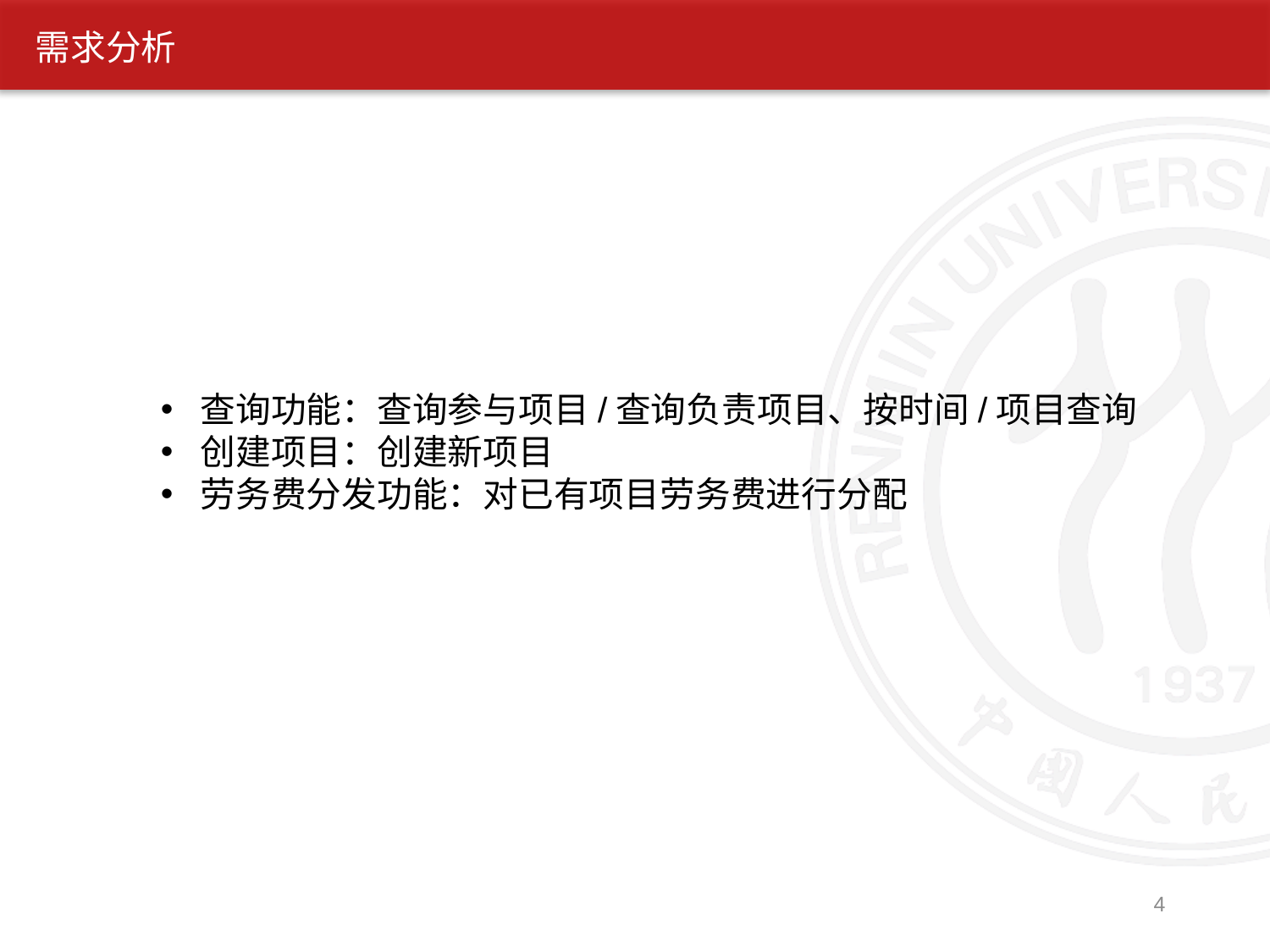

需求分析
查询功能：查询参与项目/查询负责项目、按时间/项目查询
创建项目：创建新项目
劳务费分发功能：对已有项目劳务费进行分配

4